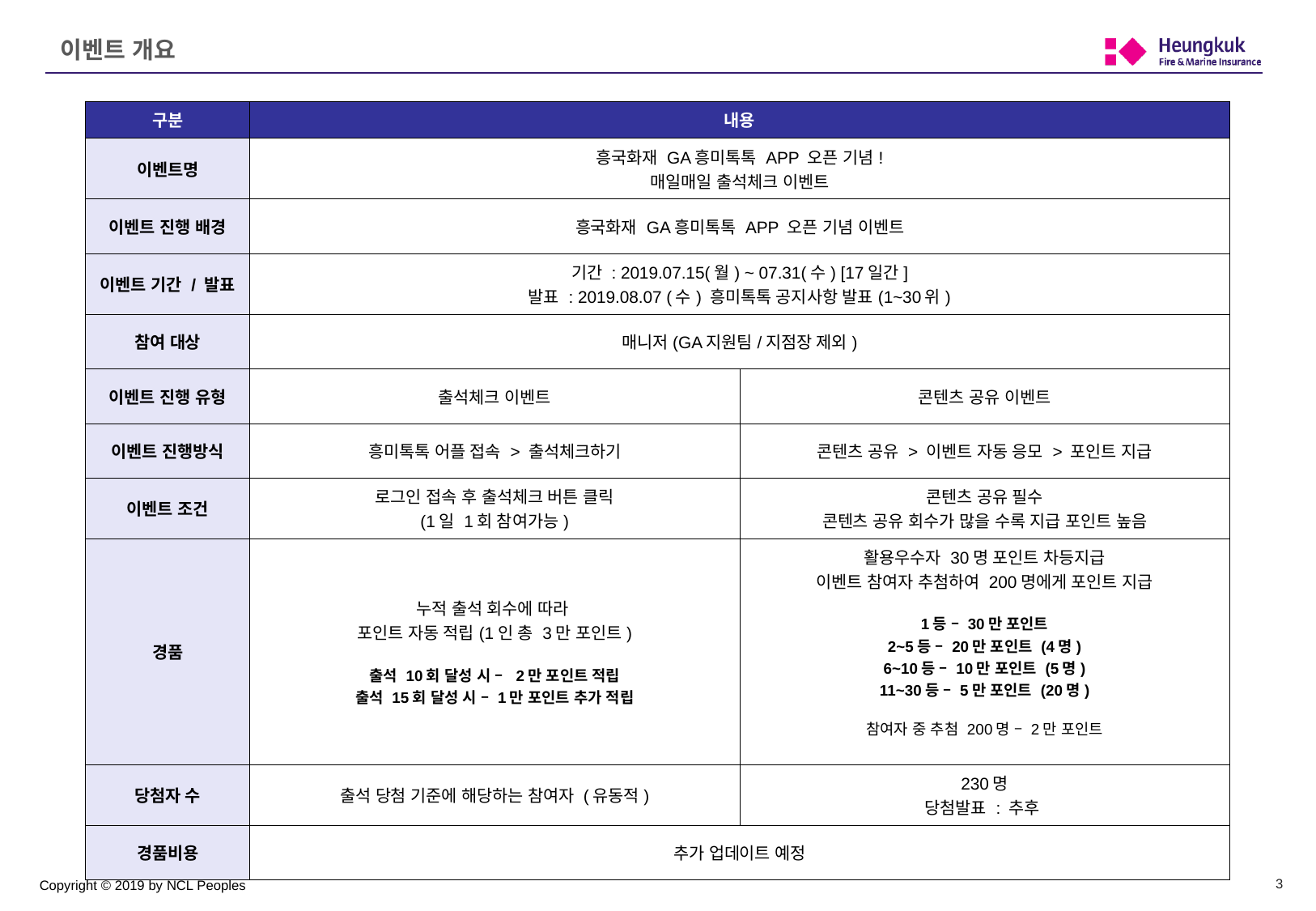

# 이벤트 개요
| 구분 | 내용 |  |
| --- | --- | --- |
| 이벤트명 | 흥국화재 GA흥미톡톡 APP 오픈 기념! 매일매일 출석체크 이벤트 |  |
| 이벤트 진행 배경 | 흥국화재 GA흥미톡톡 APP 오픈 기념 이벤트 |  |
| 이벤트 기간 / 발표 | 기간 : 2019.07.15(월) ~ 07.31(수) [17일간] 발표 : 2019.08.07 (수) 흥미톡톡 공지사항 발표(1~30위) |  |
| 참여 대상 | 매니저(GA지원팀/지점장 제외) |  |
| 이벤트 진행 유형 | 출석체크 이벤트 | 콘텐츠 공유 이벤트 |
| 이벤트 진행방식 | 흥미톡톡 어플 접속 > 출석체크하기 | 콘텐츠 공유 > 이벤트 자동 응모 > 포인트 지급 |
| 이벤트 조건 | 로그인 접속 후 출석체크 버튼 클릭 (1일 1회 참여가능) | 콘텐츠 공유 필수 콘텐츠 공유 회수가 많을 수록 지급 포인트 높음 |
| 경품 | 누적 출석 회수에 따라 포인트 자동 적립(1인 총 3만 포인트) 출석 10회 달성 시 – 2만 포인트 적립 출석 15회 달성 시 – 1만 포인트 추가 적립 | 활용우수자 30명 포인트 차등지급 이벤트 참여자 추첨하여 200명에게 포인트 지급 1등 – 30만 포인트 2~5등 – 20만 포인트 (4명) 6~10등 – 10만 포인트 (5명) 11~30등 – 5만 포인트 (20명) 참여자 중 추첨 200명 – 2만 포인트 |
| 당첨자 수 | 출석 당첨 기준에 해당하는 참여자 (유동적) | 230명 당첨발표 : 추후 |
| 경품비용 | 추가 업데이트 예정 |  |